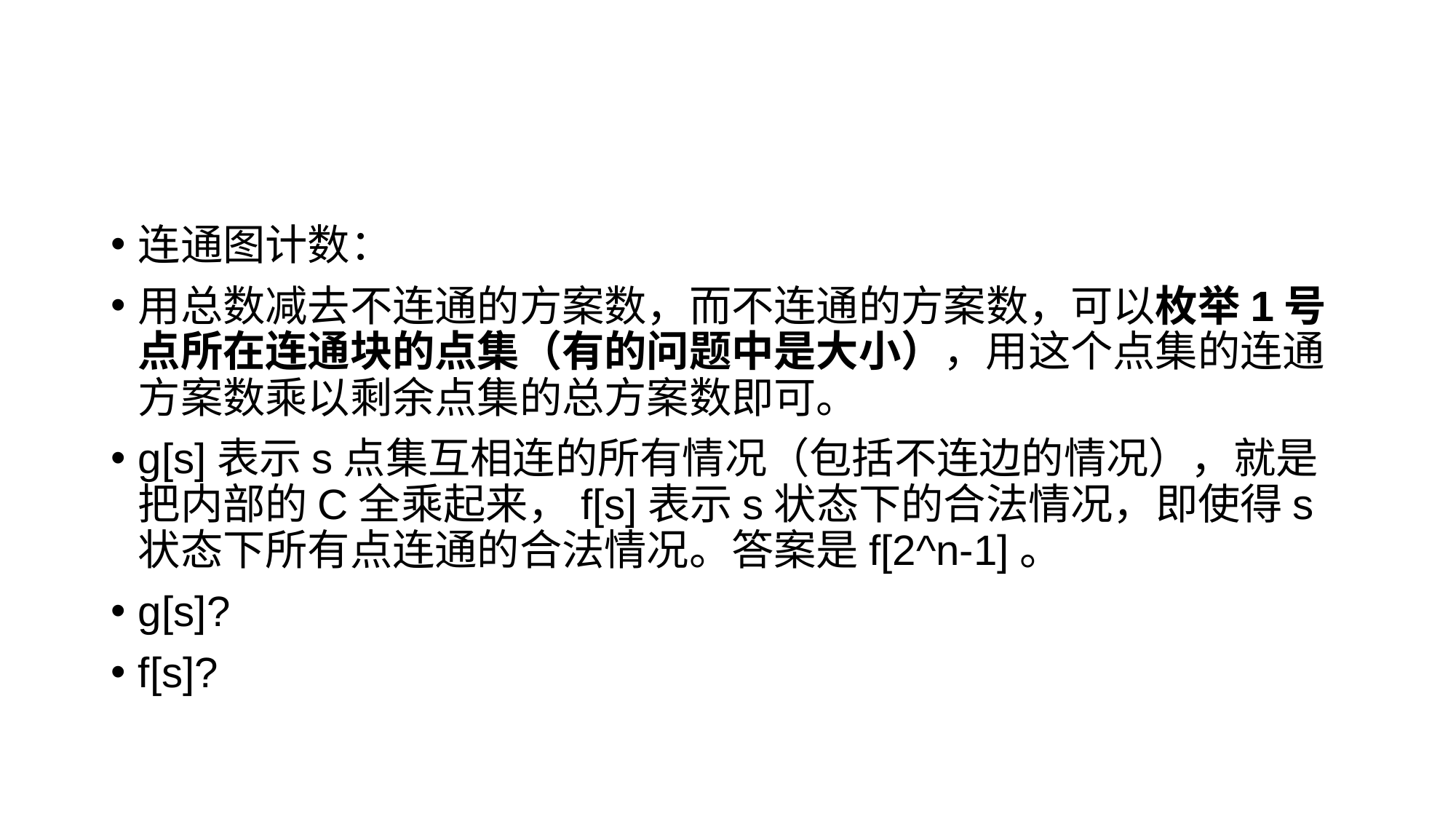

#
连通图计数：
用总数减去不连通的方案数，而不连通的方案数，可以枚举1号点所在连通块的点集（有的问题中是大小），用这个点集的连通方案数乘以剩余点集的总方案数即可。
g[s]表示s点集互相连的所有情况（包括不连边的情况），就是把内部的C全乘起来，f[s]表示s状态下的合法情况，即使得s状态下所有点连通的合法情况。答案是f[2^n-1]。
g[s]?
f[s]?